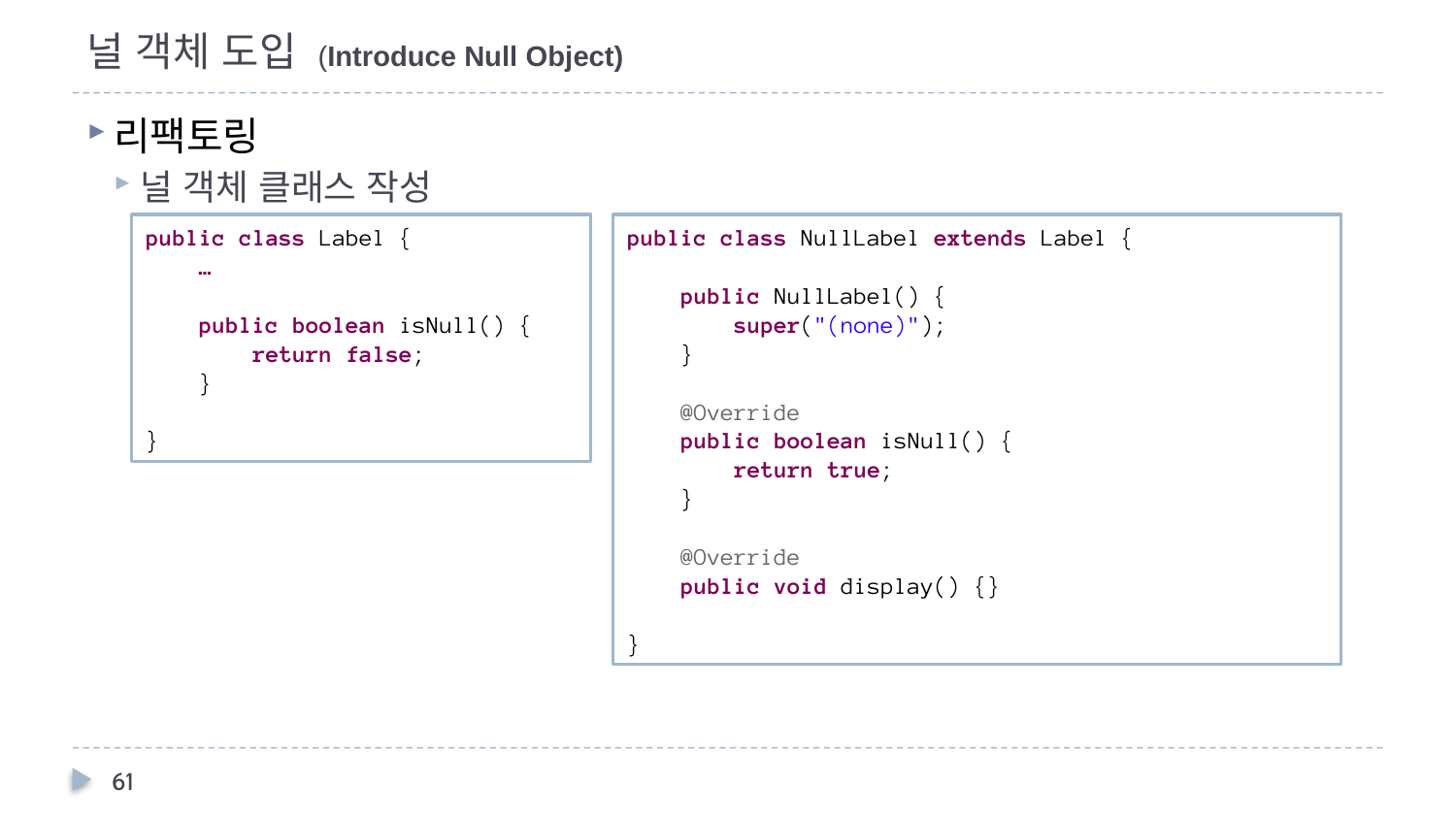

# 널 객체 도입 (Introduce Null Object)
리팩토링
널 객체 클래스 작성
public class Label {
    …

    public boolean isNull() {
        return false;
    }

}
public class NullLabel extends Label {

    public NullLabel() {
        super("(none)");
    }

    @Override
    public boolean isNull() {
        return true;
    }

    @Override
    public void display() {}

}
61